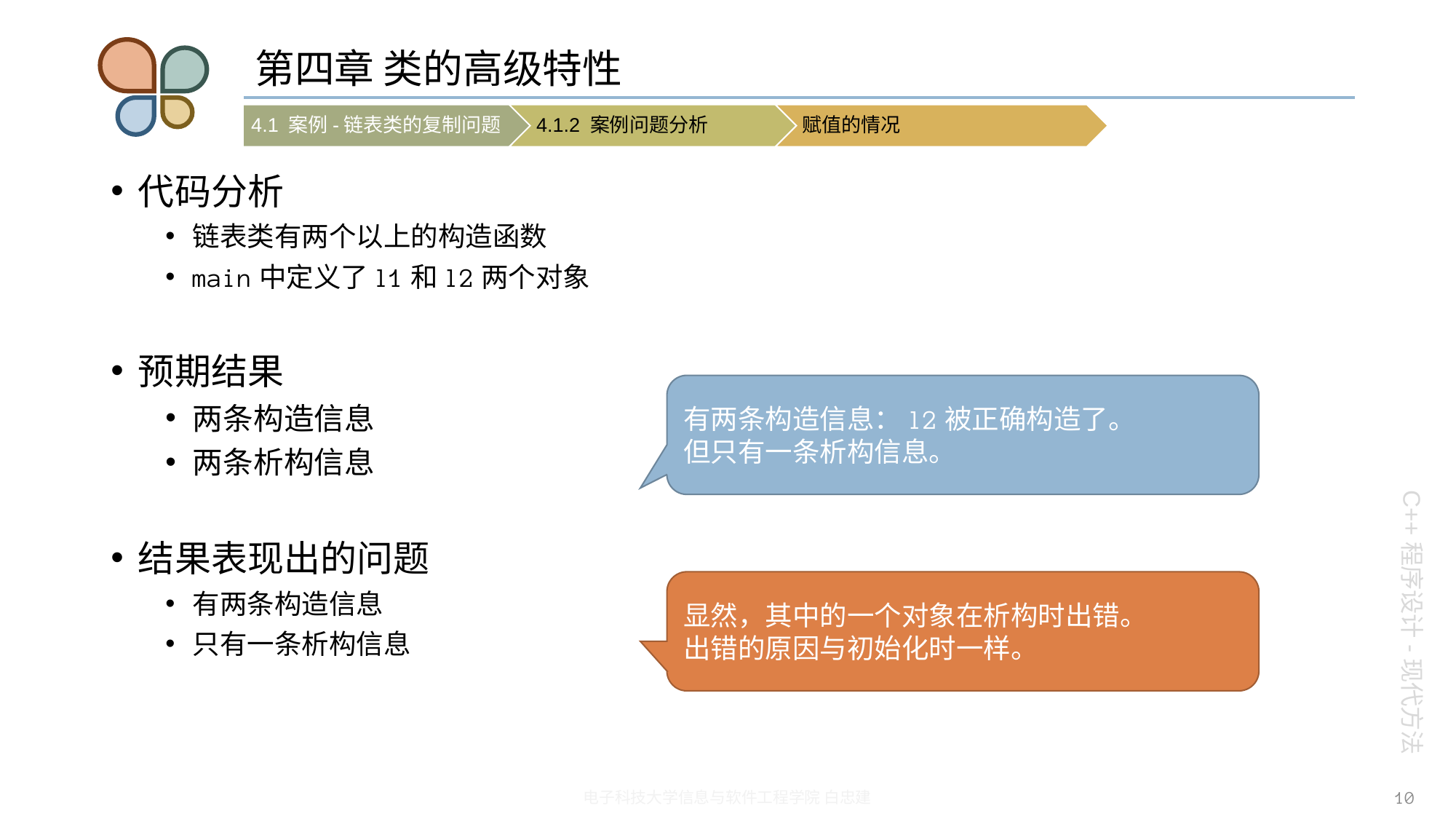

# 第四章 类的高级特性
4.1 案例-链表类的复制问题
4.1.2 案例问题分析
赋值的情况
代码分析
链表类有两个以上的构造函数
main中定义了l1和l2两个对象

预期结果
两条构造信息
两条析构信息

结果表现出的问题
有两条构造信息
只有一条析构信息
有两条构造信息：l2被正确构造了。
但只有一条析构信息。
显然，其中的一个对象在析构时出错。
出错的原因与初始化时一样。
10